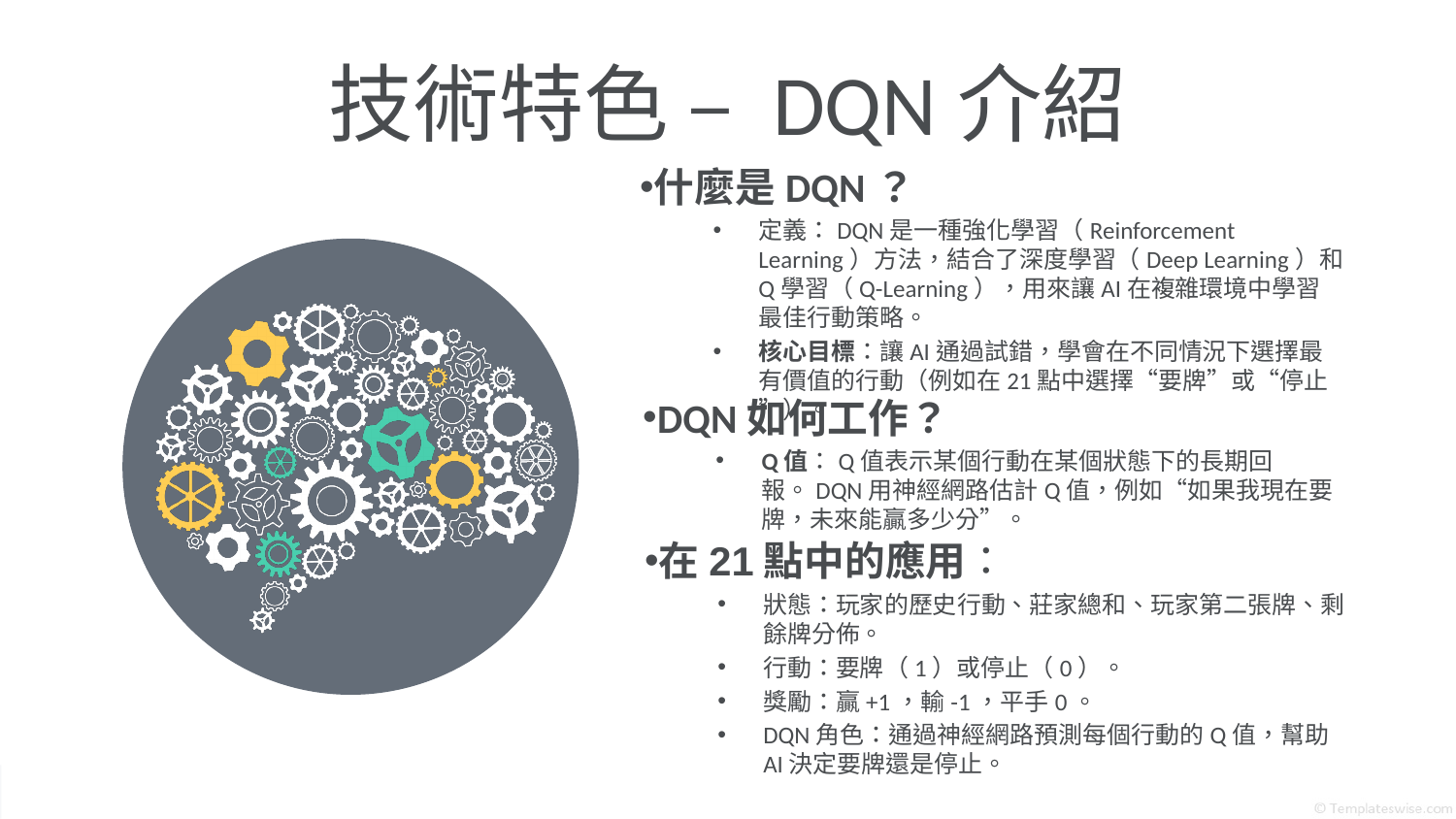

# 技術特色 – DQN介紹
什麼是DQN？
定義：DQN是一種強化學習（Reinforcement Learning）方法，結合了深度學習（Deep Learning）和Q學習（Q-Learning），用來讓AI在複雜環境中學習最佳行動策略。
核心目標：讓AI通過試錯，學會在不同情況下選擇最有價值的行動（例如在21點中選擇“要牌”或“停止”）。

DQN如何工作？
Q值：Q值表示某個行動在某個狀態下的長期回報。DQN用神經網路估計Q值，例如“如果我現在要牌，未來能贏多少分”。

在21點中的應用：
狀態：玩家的歷史行動、莊家總和、玩家第二張牌、剩餘牌分佈。
行動：要牌（1）或停止（0）。
獎勵：贏+1，輸-1，平手0。
DQN角色：通過神經網路預測每個行動的Q值，幫助AI決定要牌還是停止。